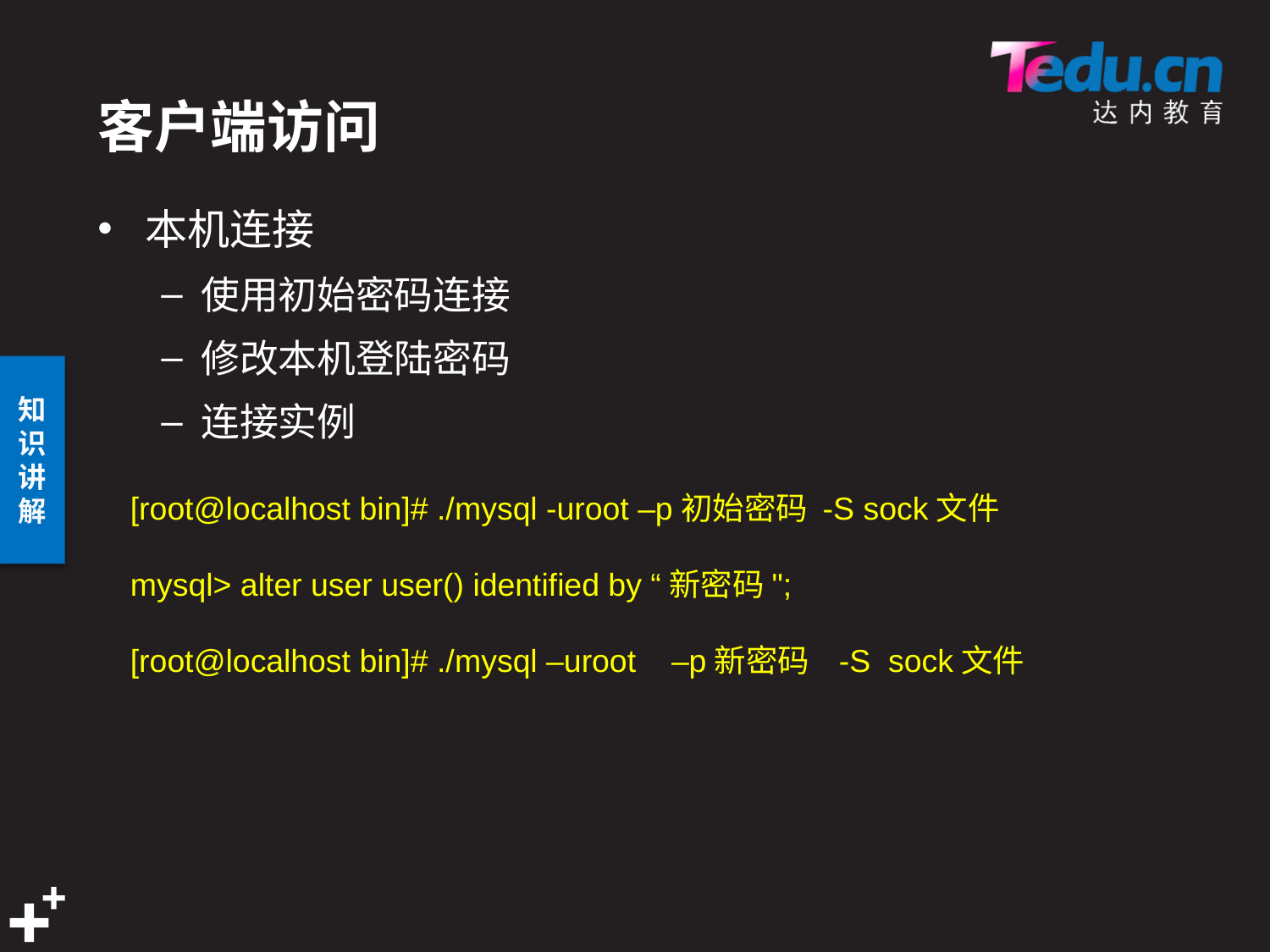

# 客户端访问
本机连接
使用初始密码连接
修改本机登陆密码
连接实例
[root@localhost bin]# ./mysql -uroot –p初始密码 -S sock文件

mysql> alter user user() identified by “新密码";

[root@localhost bin]# ./mysql –uroot    –p新密码   -S  sock文件